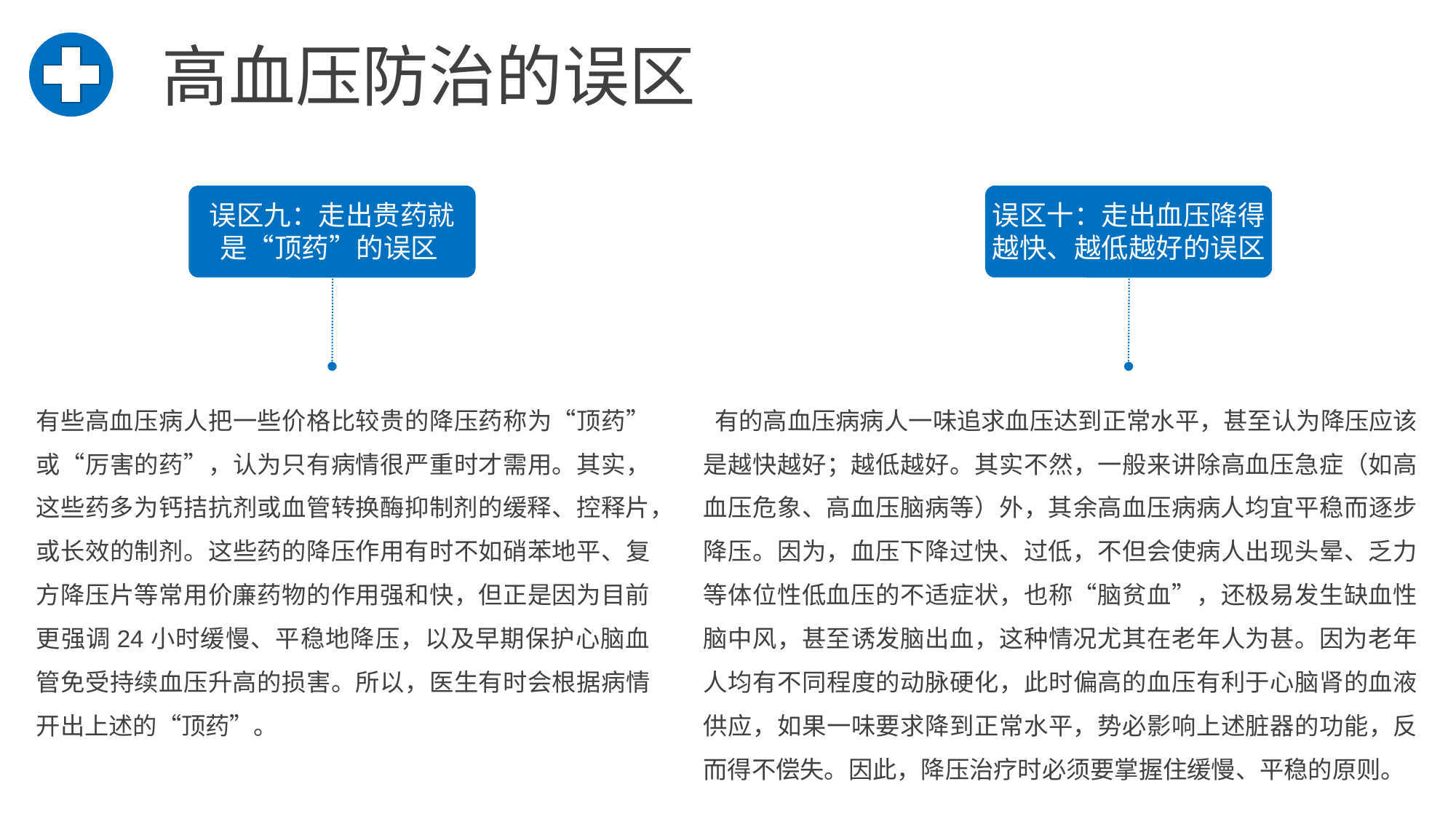

高血压防治的误区

误区九：走出贵药就
是“顶药”的误区
有些高血压病人把一些价格比较贵的降压药称为“顶药”或“厉害的药”，认为只有病情很严重时才需用。其实，这些药多为钙拮抗剂或血管转换酶抑制剂的缓释、控释片，或长效的制剂。这些药的降压作用有时不如硝苯地平、复方降压片等常用价廉药物的作用强和快，但正是因为目前更强调24小时缓慢、平稳地降压，以及早期保护心脑血管免受持续血压升高的损害。所以，医生有时会根据病情开出上述的“顶药”。

误区十：走出血压降得越快、越低越好的误区
 有的高血压病病人一味追求血压达到正常水平，甚至认为降压应该是越快越好；越低越好。其实不然，一般来讲除高血压急症（如高血压危象、高血压脑病等）外，其余高血压病病人均宜平稳而逐步降压。因为，血压下降过快、过低，不但会使病人出现头晕、乏力等体位性低血压的不适症状，也称“脑贫血”，还极易发生缺血性脑中风，甚至诱发脑出血，这种情况尤其在老年人为甚。因为老年人均有不同程度的动脉硬化，此时偏高的血压有利于心脑肾的血液供应，如果一味要求降到正常水平，势必影响上述脏器的功能，反而得不偿失。因此，降压治疗时必须要掌握住缓慢、平稳的原则。